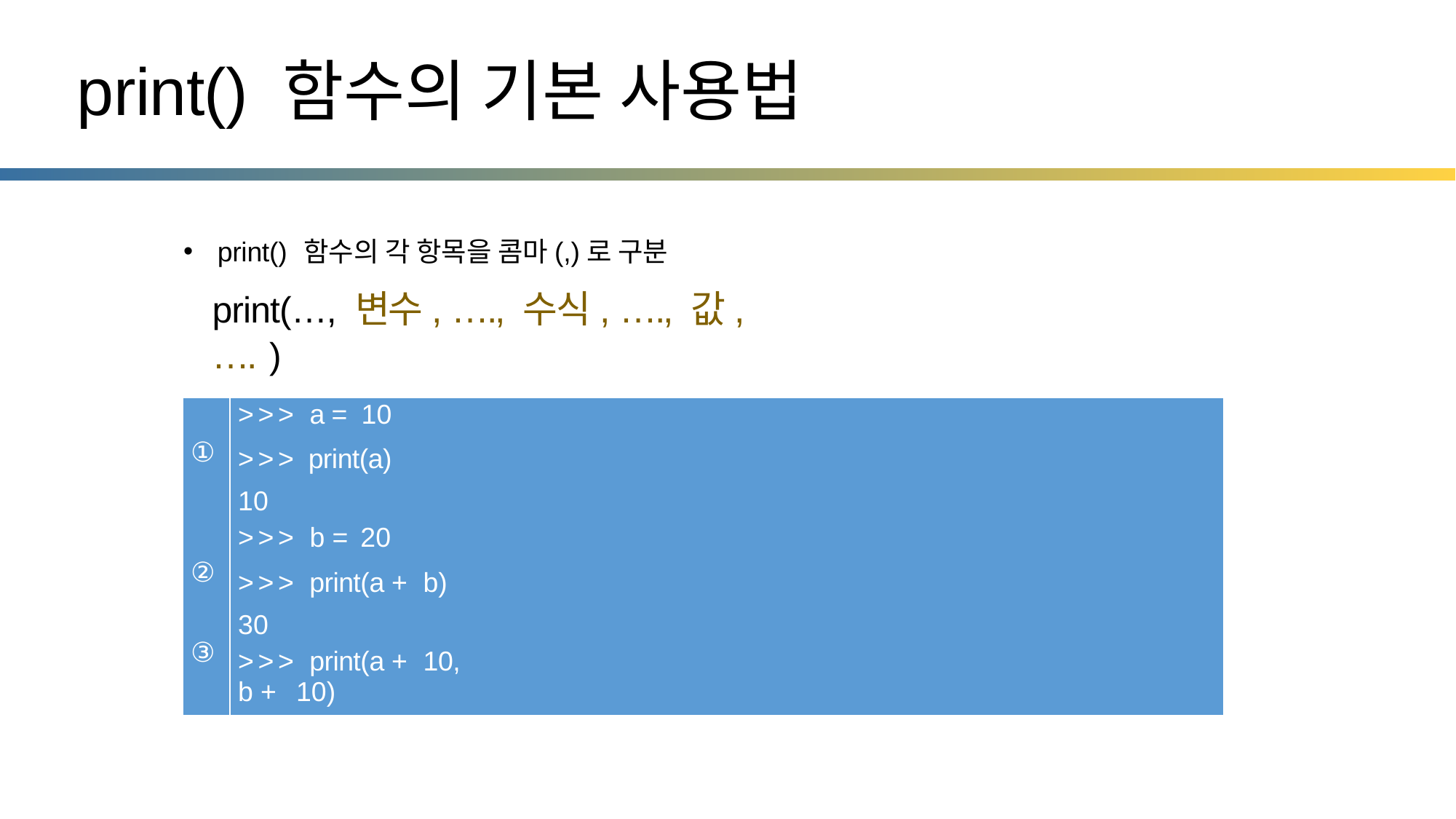

# print() 함수의 기본 사용법
print() 함수의 각 항목을 콤마(,)로 구분
print(…, 변수, …., 수식, …., 값, …. )
| ① ② ③ | >>> a = 10 >>> print(a) 10 >>> b = 20 >>> print(a + b) 30 >>> print(a + 10, b + 10) |
| --- | --- |